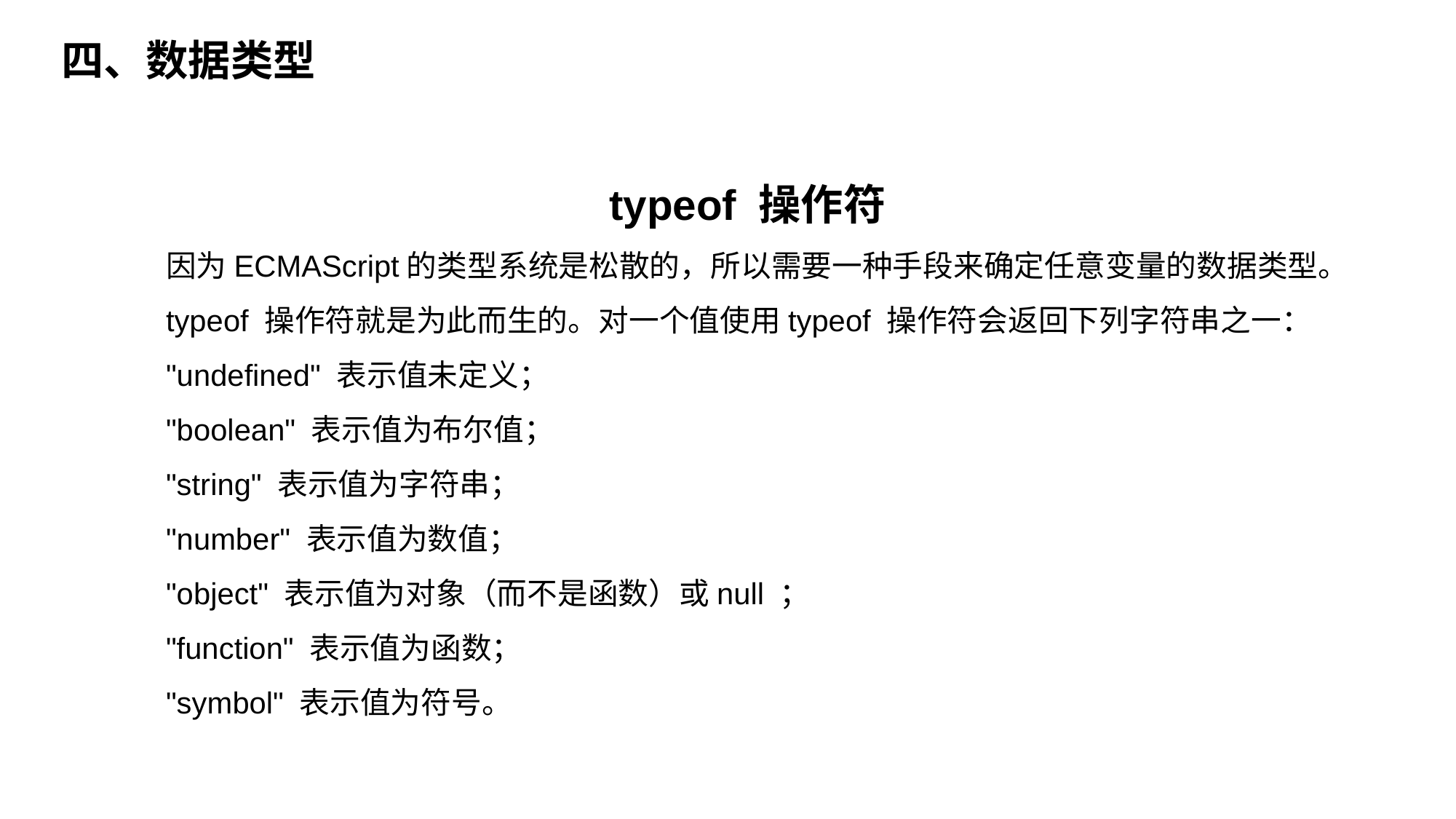

四、数据类型
typeof 操作符
因为ECMAScript的类型系统是松散的，所以需要一种手段来确定任意变量的数据类型。typeof 操作符就是为此而生的。对一个值使用typeof 操作符会返回下列字符串之一：
"undefined" 表示值未定义；
"boolean" 表示值为布尔值；
"string" 表示值为字符串；
"number" 表示值为数值；
"object" 表示值为对象（而不是函数）或null ；
"function" 表示值为函数；
"symbol" 表示值为符号。